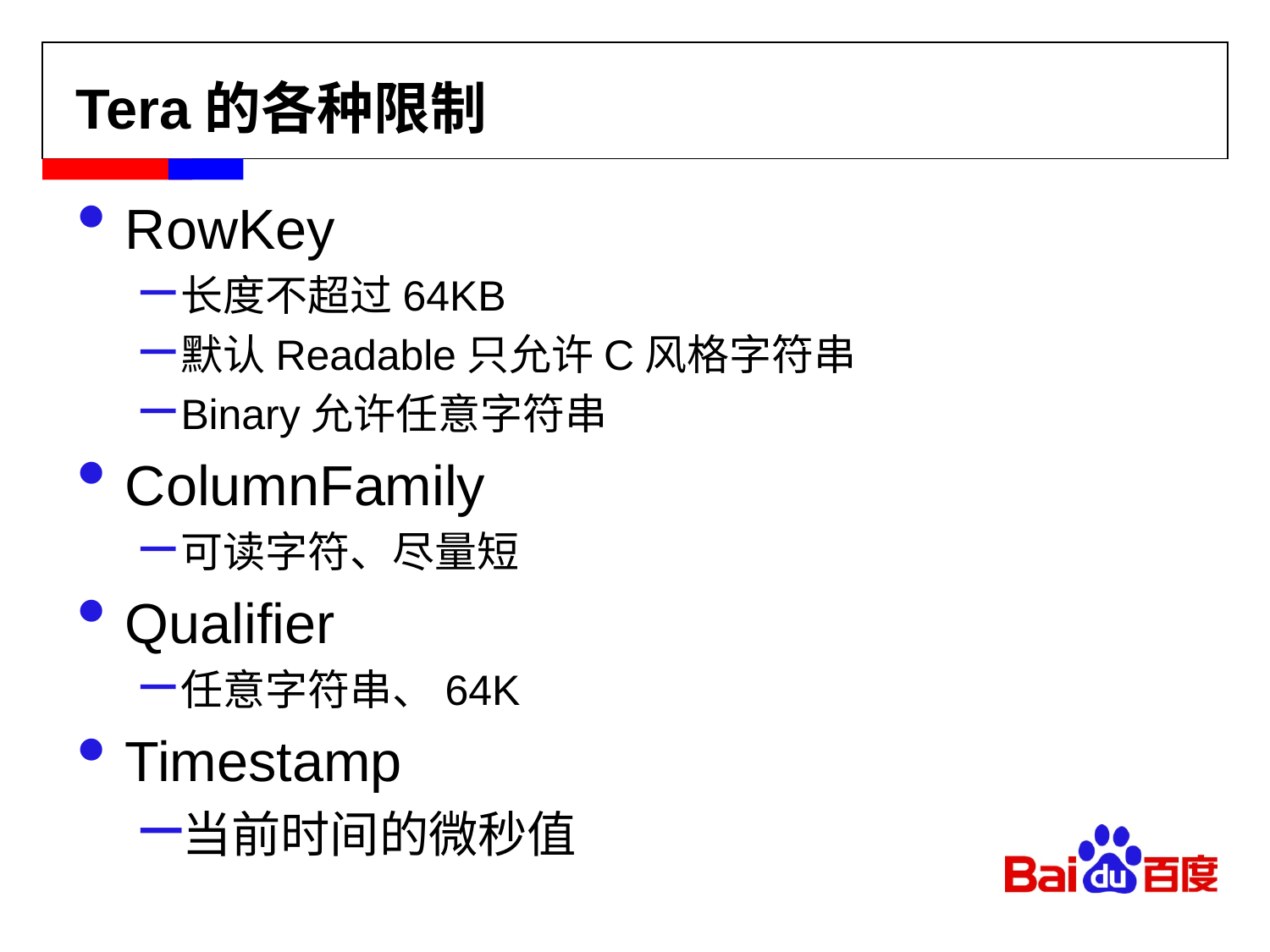

# Tera的各种限制
RowKey
长度不超过64KB
默认Readable只允许C风格字符串
Binary允许任意字符串
ColumnFamily
可读字符、尽量短
Qualifier
任意字符串、64K
Timestamp
当前时间的微秒值